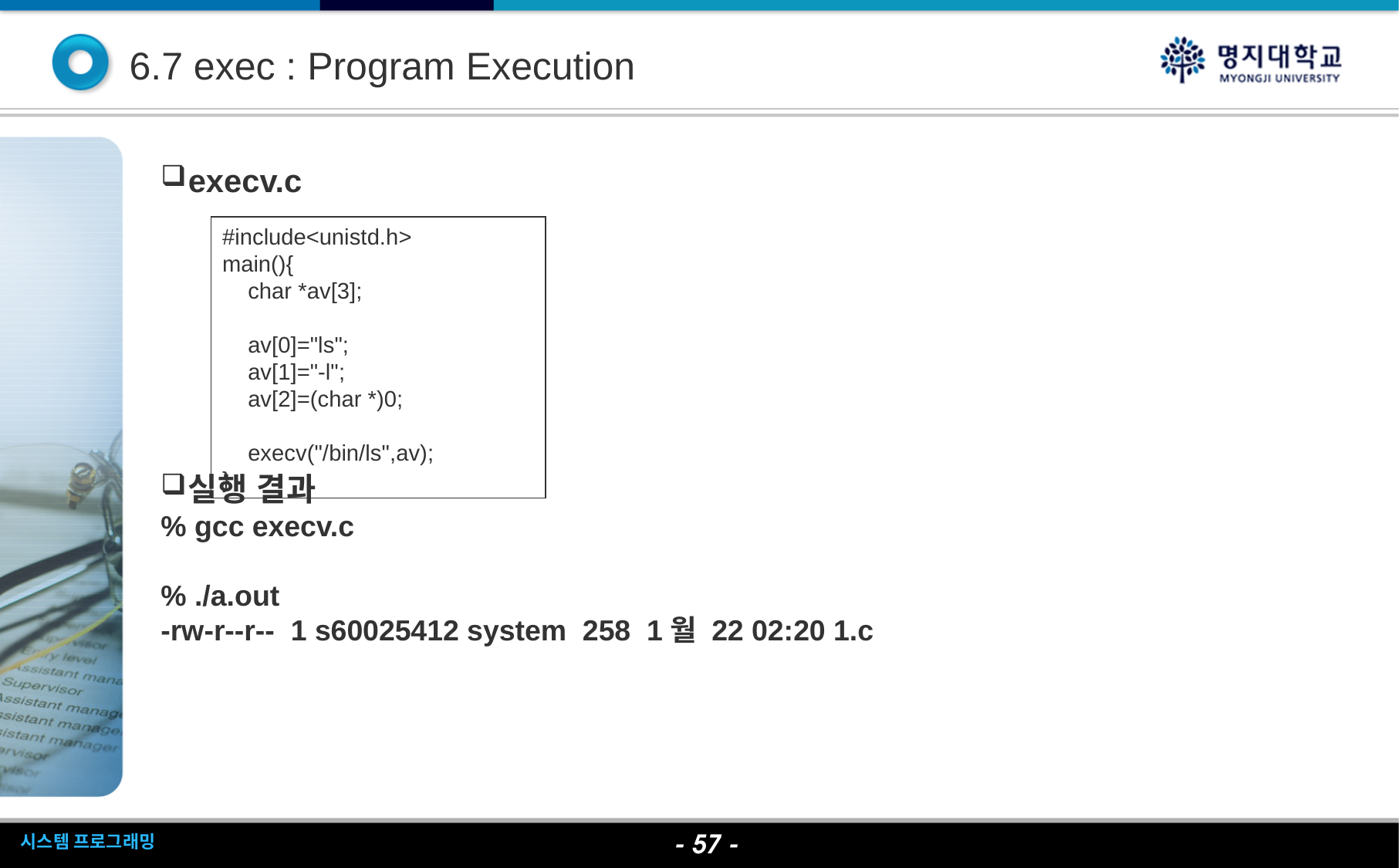

6.7 exec : Program Execution
execv.c

실행 결과
% gcc execv.c

% ./a.out
-rw-r--r--  1 s60025412 system  258  1월 22 02:20 1.c
#include<unistd.h>
main(){
    char *av[3];

    av[0]="ls";
    av[1]="-l";
    av[2]=(char *)0;

    execv("/bin/ls",av);
}
- 57 -